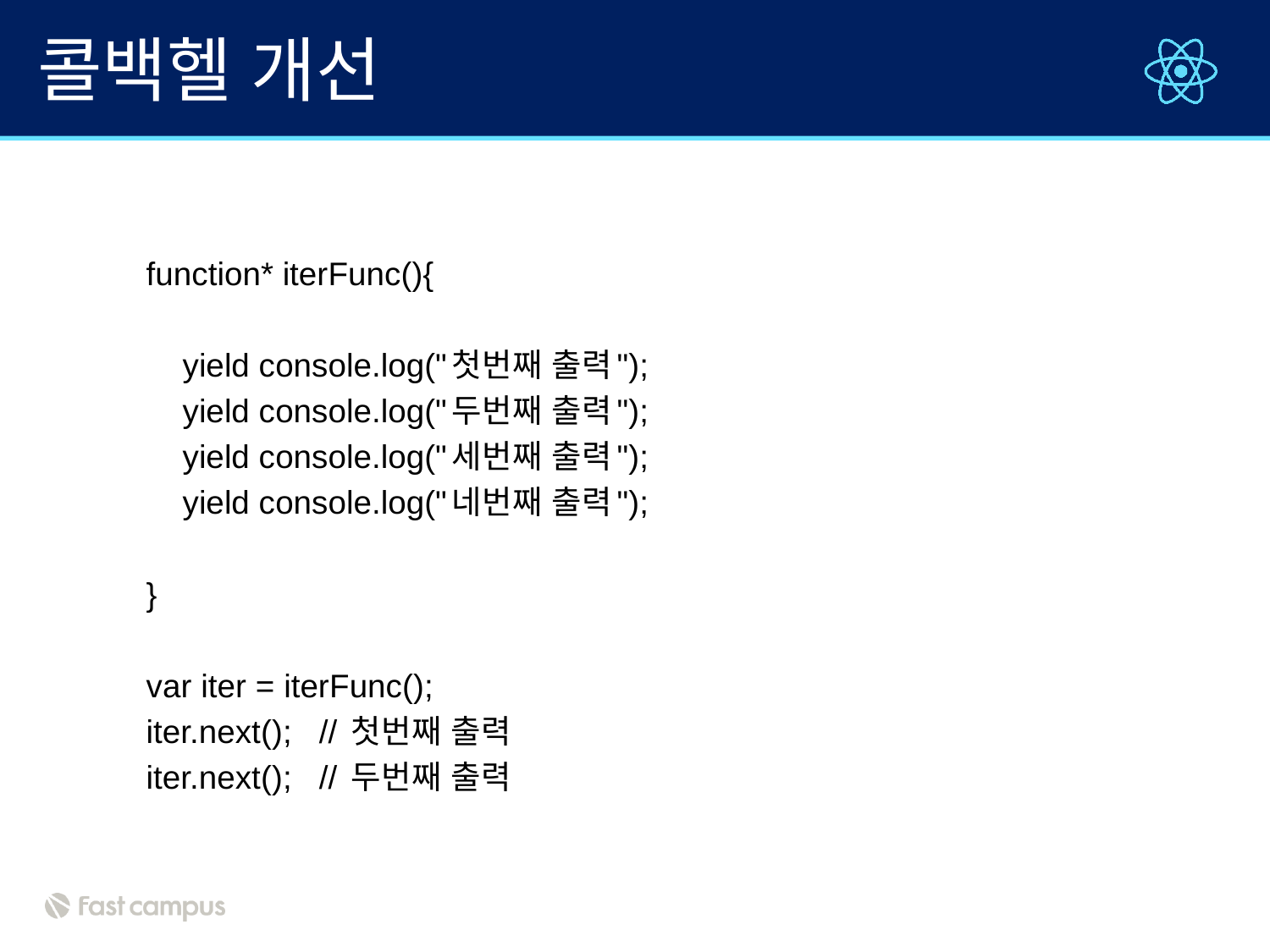

# 콜백헬 개선
function* iterFunc(){

    yield console.log("첫번째 출력");
    yield console.log("두번째 출력");
    yield console.log("세번째 출력");
    yield console.log("네번째 출력");

}

var iter = iterFunc();
iter.next();   // 첫번째 출력
iter.next();   // 두번째 출력